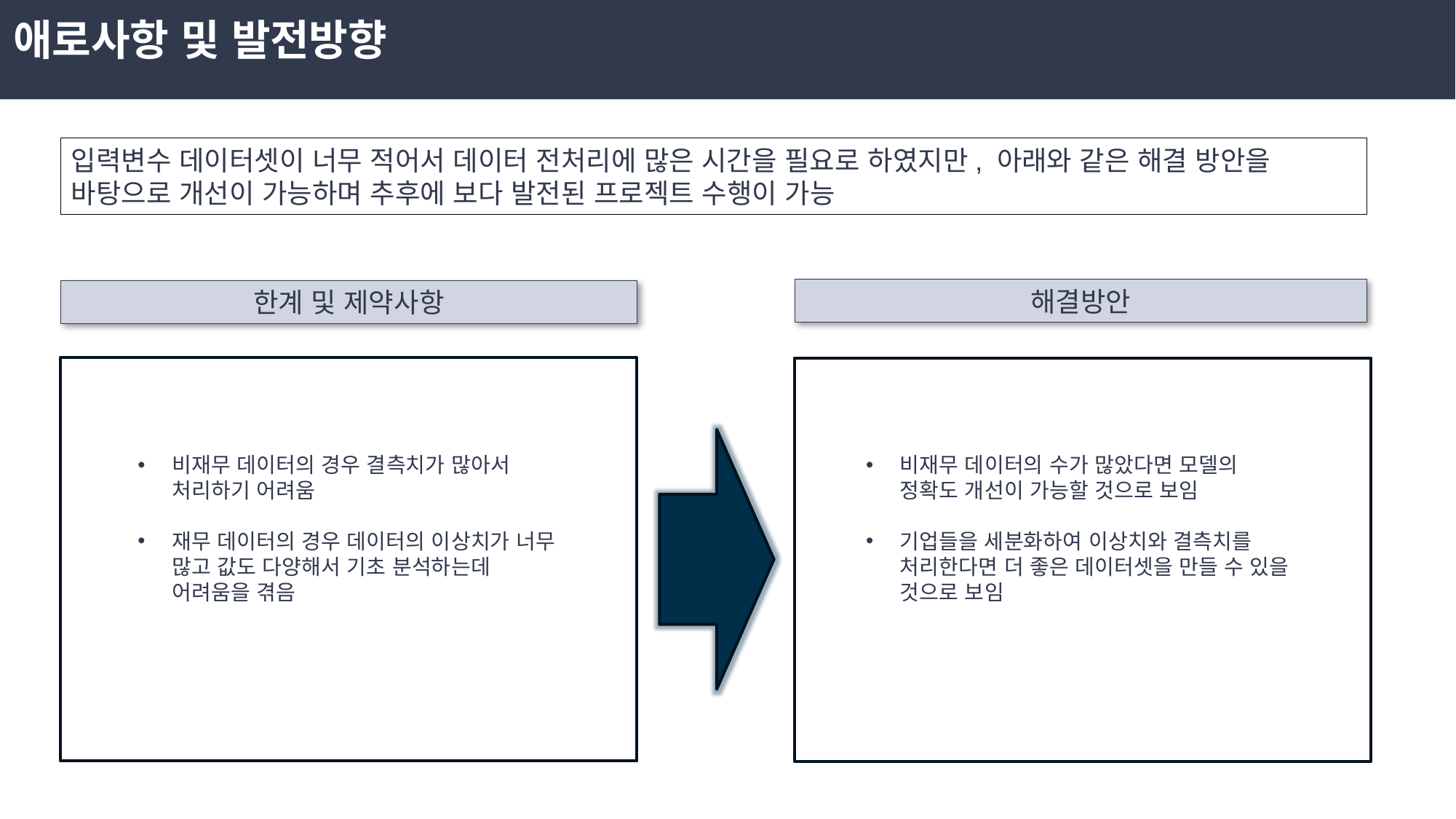

# 애로사항 및 발전방향
입력변수 데이터셋이 너무 적어서 데이터 전처리에 많은 시간을 필요로 하였지만, 아래와 같은 해결 방안을 바탕으로 개선이 가능하며 추후에 보다 발전된 프로젝트 수행이 가능
해결방안
한계 및 제약사항

비재무 데이터의 경우 결측치가 많아서 처리하기 어려움

재무 데이터의 경우 데이터의 이상치가 너무 많고 값도 다양해서 기초 분석하는데 어려움을 겪음
비재무 데이터의 수가 많았다면 모델의 정확도 개선이 가능할 것으로 보임

기업들을 세분화하여 이상치와 결측치를 처리한다면 더 좋은 데이터셋을 만들 수 있을 것으로 보임